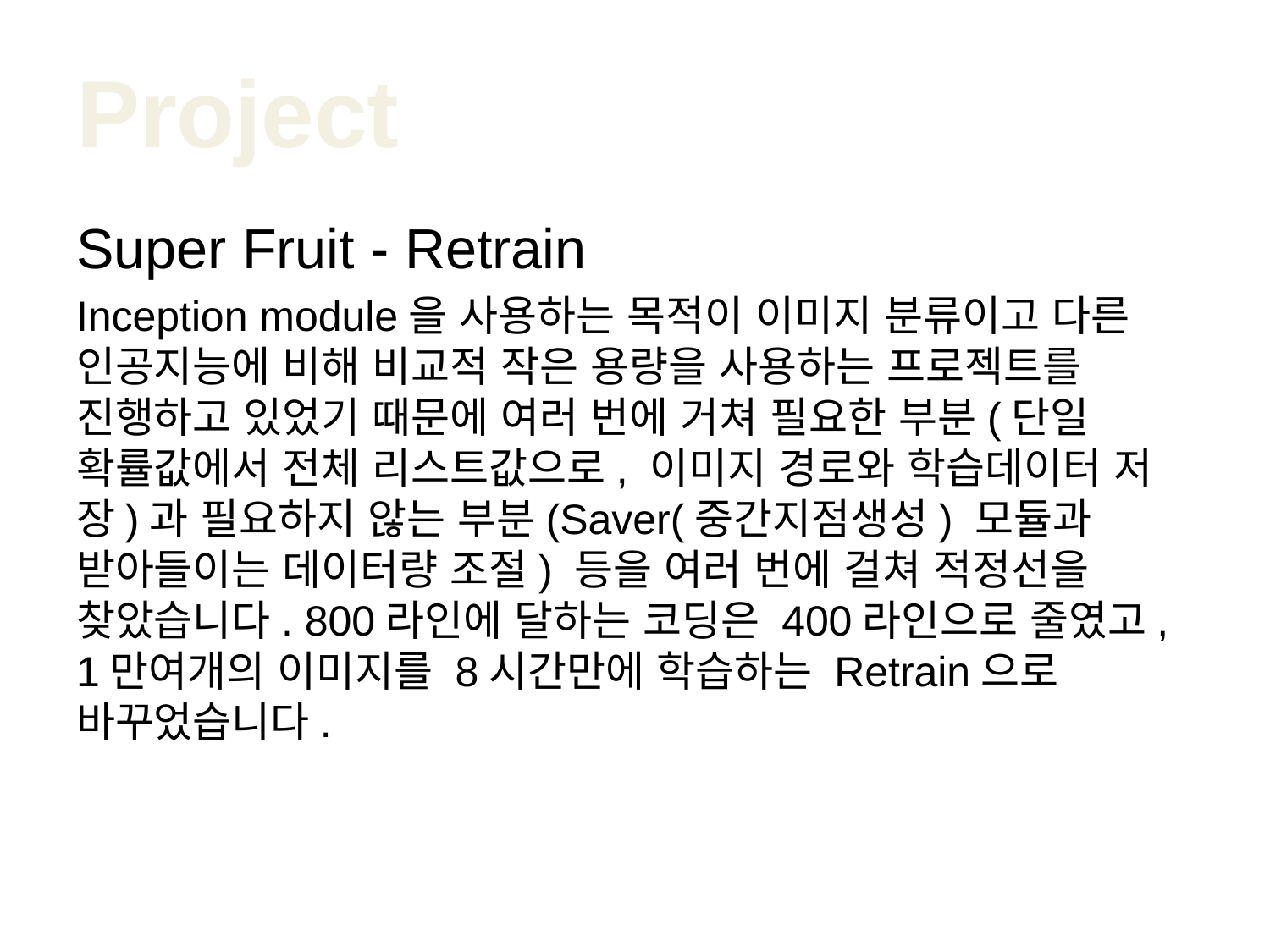

Project
Super Fruit - Retrain
Inception module을 사용하는 목적이 이미지 분류이고 다른 인공지능에 비해 비교적 작은 용량을 사용하는 프로젝트를 진행하고 있었기 때문에 여러 번에 거쳐 필요한 부분(단일 확률값에서 전체 리스트값으로, 이미지 경로와 학습데이터 저장)과 필요하지 않는 부분(Saver(중간지점생성) 모듈과 받아들이는 데이터량 조절) 등을 여러 번에 걸쳐 적정선을 찾았습니다. 800라인에 달하는 코딩은 400라인으로 줄였고, 1만여개의 이미지를 8시간만에 학습하는 Retrain으로 바꾸었습니다.